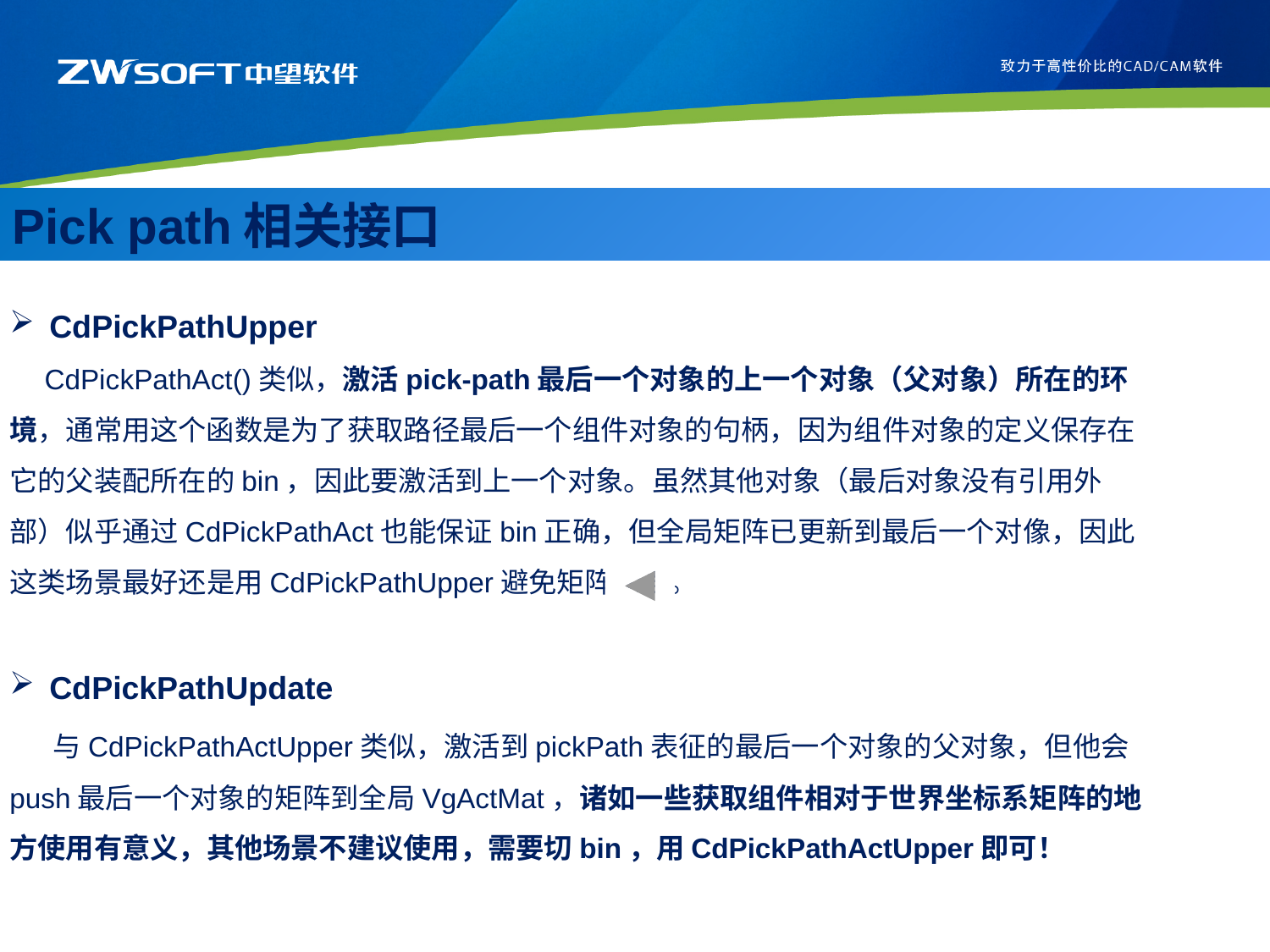

Pick path相关接口
CdPickPathUpper
与CdPickPathAct()类似，激活pick-path最后一个对象的上一个对象（父对象）所在的环境，通常用这个函数是为了获取路径最后一个组件对象的句柄，因为组件对象的定义保存在它的父装配所在的bin，因此要激活到上一个对象。虽然其他对象（最后对象没有引用外部）似乎通过CdPickPathAct也能保证bin正确，但全局矩阵已更新到最后一个对像，因此这类场景最好还是用CdPickPathUpper避免矩阵错误。

CdPickPathUpdate
     与CdPickPathActUpper类似，激活到pickPath表征的最后一个对象的父对象，但他会push最后一个对象的矩阵到全局VgActMat，诸如一些获取组件相对于世界坐标系矩阵的地方使用有意义，其他场景不建议使用，需要切bin，用CdPickPathActUpper即可！